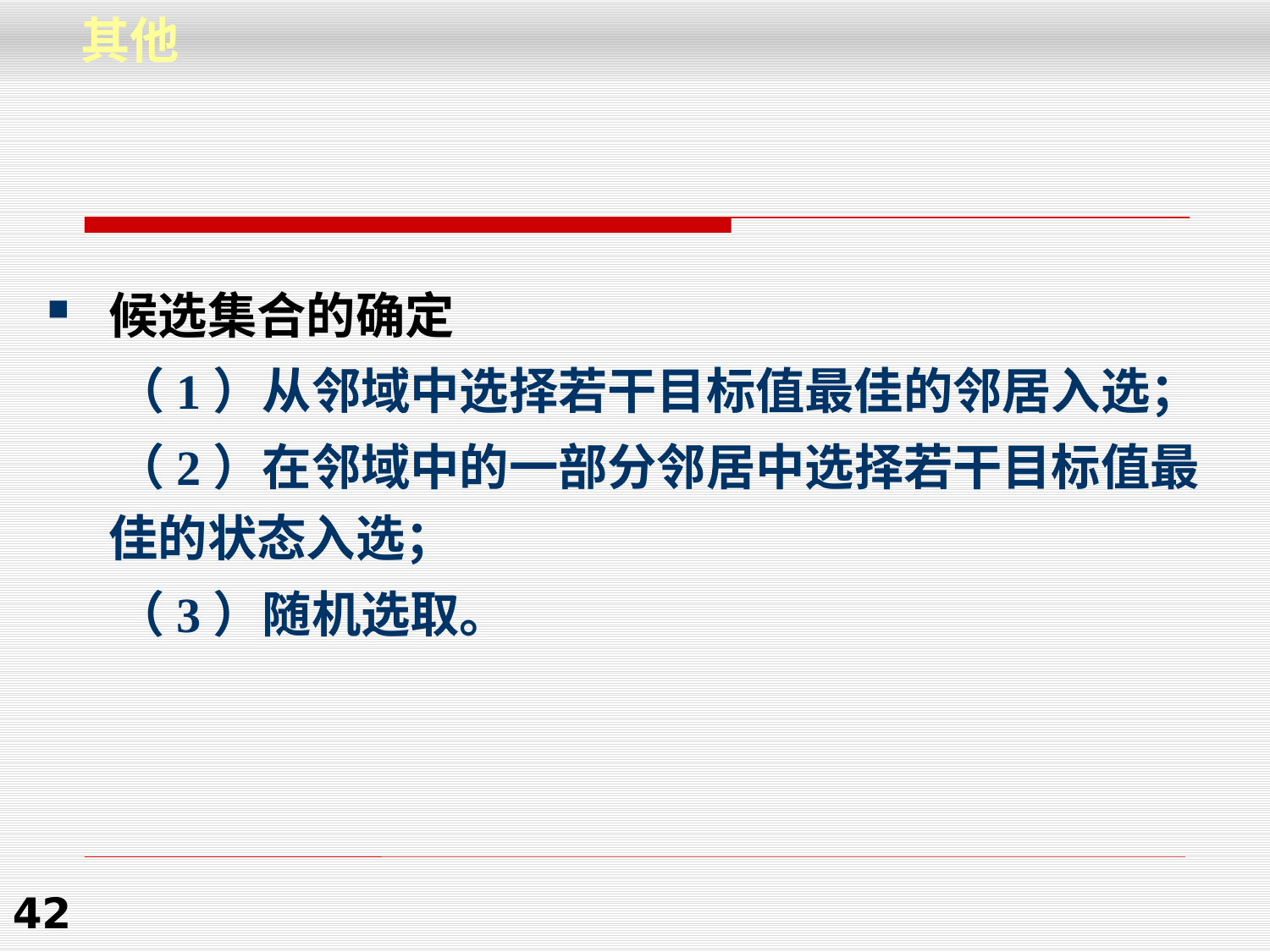

其他
候选集合的确定
     （1）从邻域中选择若干目标值最佳的邻居入选；
     （2）在邻域中的一部分邻居中选择若干目标值最佳的状态入选；
     （3）随机选取。